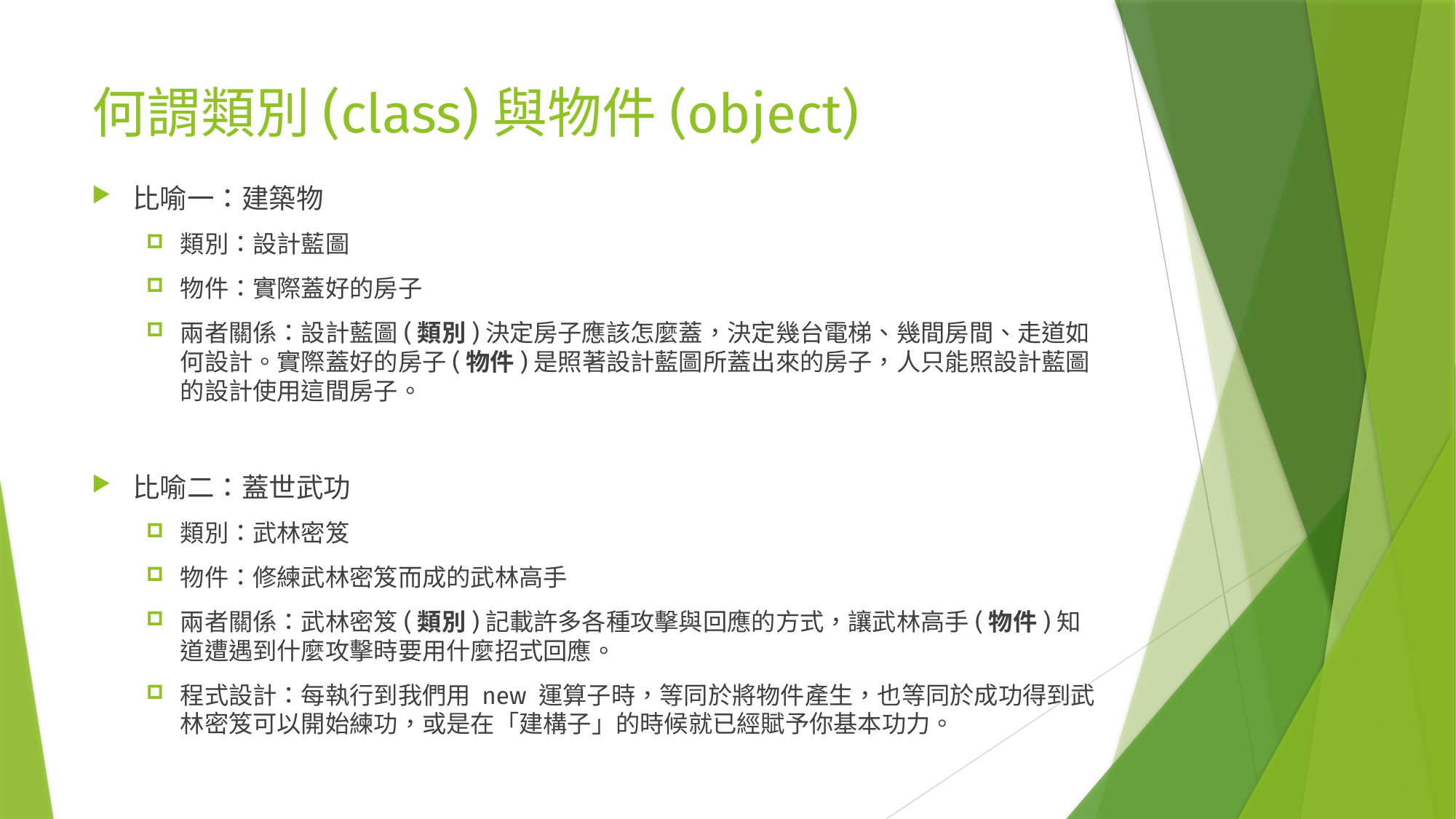

# 何謂類別(class)與物件(object)
比喻一：建築物
類別：設計藍圖
物件：實際蓋好的房子
兩者關係：設計藍圖(類別)決定房子應該怎麼蓋，決定幾台電梯、幾間房間、走道如何設計。實際蓋好的房子(物件)是照著設計藍圖所蓋出來的房子，人只能照設計藍圖的設計使用這間房子。

比喻二：蓋世武功
類別：武林密笈
物件：修練武林密笈而成的武林高手
兩者關係：武林密笈(類別)記載許多各種攻擊與回應的方式，讓武林高手(物件)知道遭遇到什麼攻擊時要用什麼招式回應。
程式設計：每執行到我們用 new 運算子時，等同於將物件產生，也等同於成功得到武林密笈可以開始練功，或是在「建構子」的時候就已經賦予你基本功力。